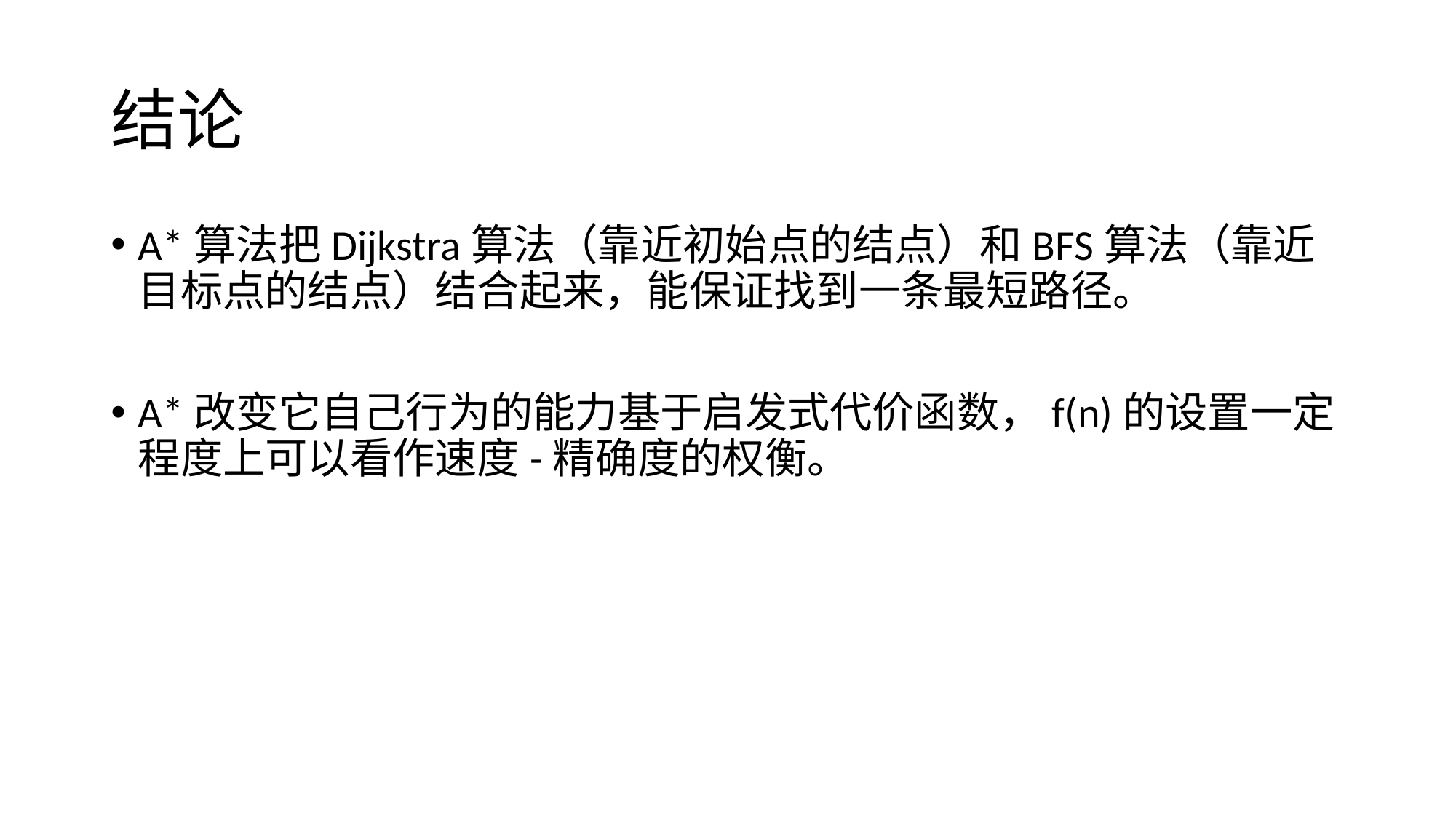

# 结论
A*算法把Dijkstra算法（靠近初始点的结点）和BFS算法（靠近目标点的结点）结合起来，能保证找到一条最短路径。

A*改变它自己行为的能力基于启发式代价函数，f(n)的设置一定程度上可以看作速度-精确度的权衡。